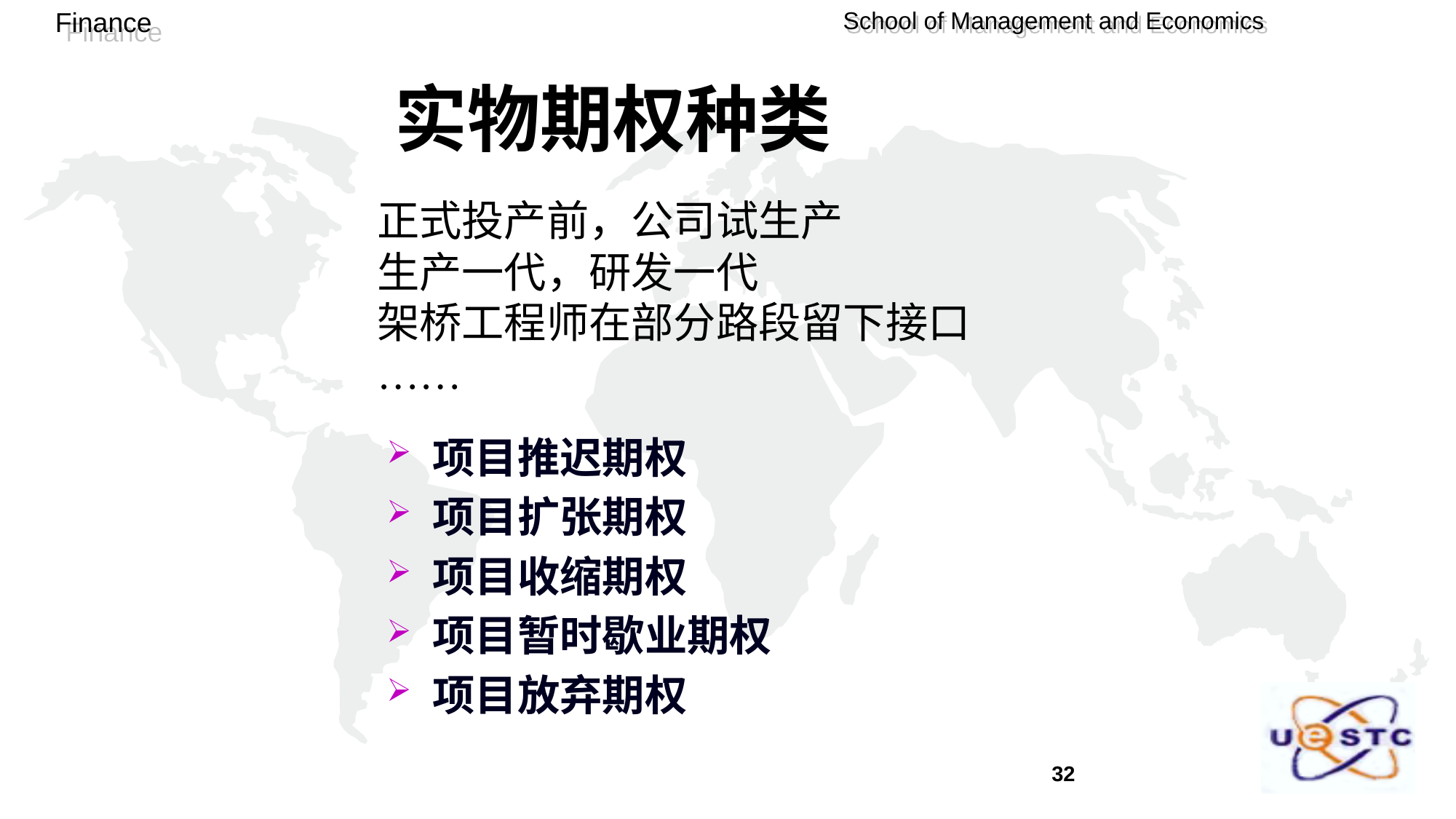

实物期权种类
正式投产前，公司试生产
生产一代，研发一代
架桥工程师在部分路段留下接口
……
项目推迟期权
项目扩张期权
项目收缩期权
项目暂时歇业期权
项目放弃期权